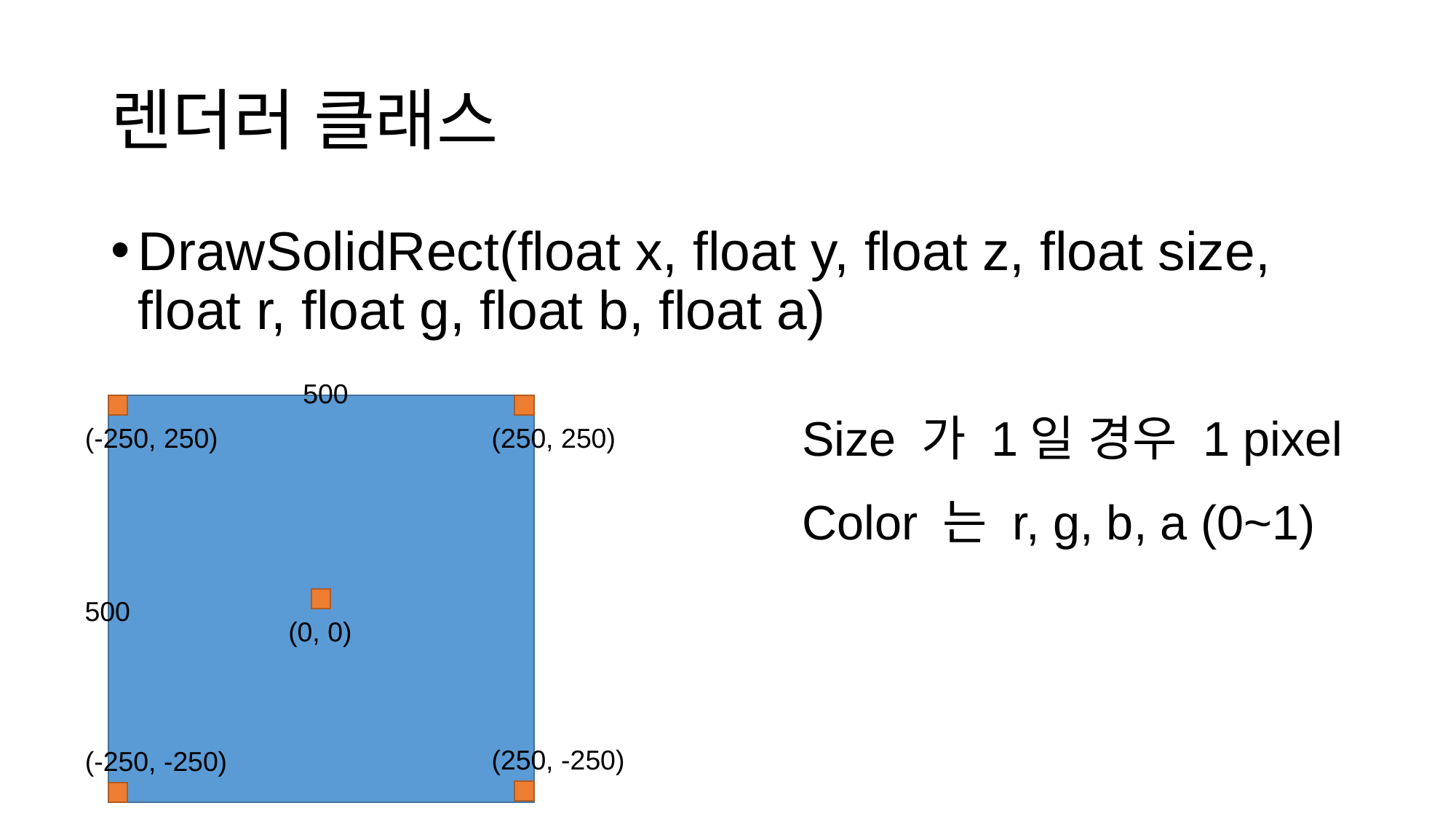

# 렌더러 클래스
DrawSolidRect(float x, float y, float z, float size, float r, float g, float b, float a)

500

Size 가 1일 경우 1 pixel
(-250, 250)
(250, 250)
Color 는 r, g, b, a (0~1)
500

(0, 0)
(250, -250)
(-250, -250)